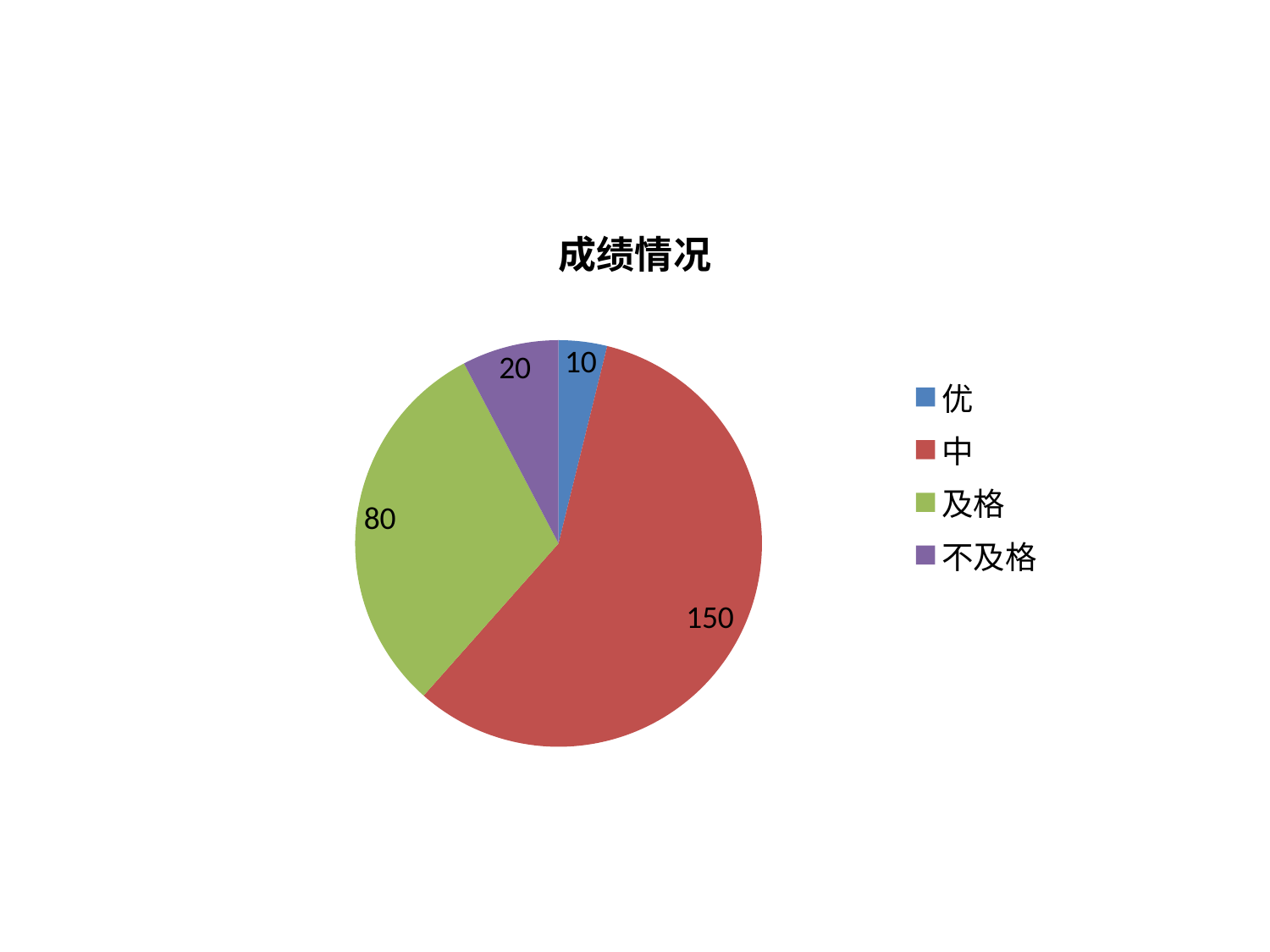

### Chart:

| Category | 成绩情况 |
|---|---|
| 优 | 10.0 |
| 中 | 150.0 |
| 及格 | 80.0 |
| 不及格 | 20.0 |